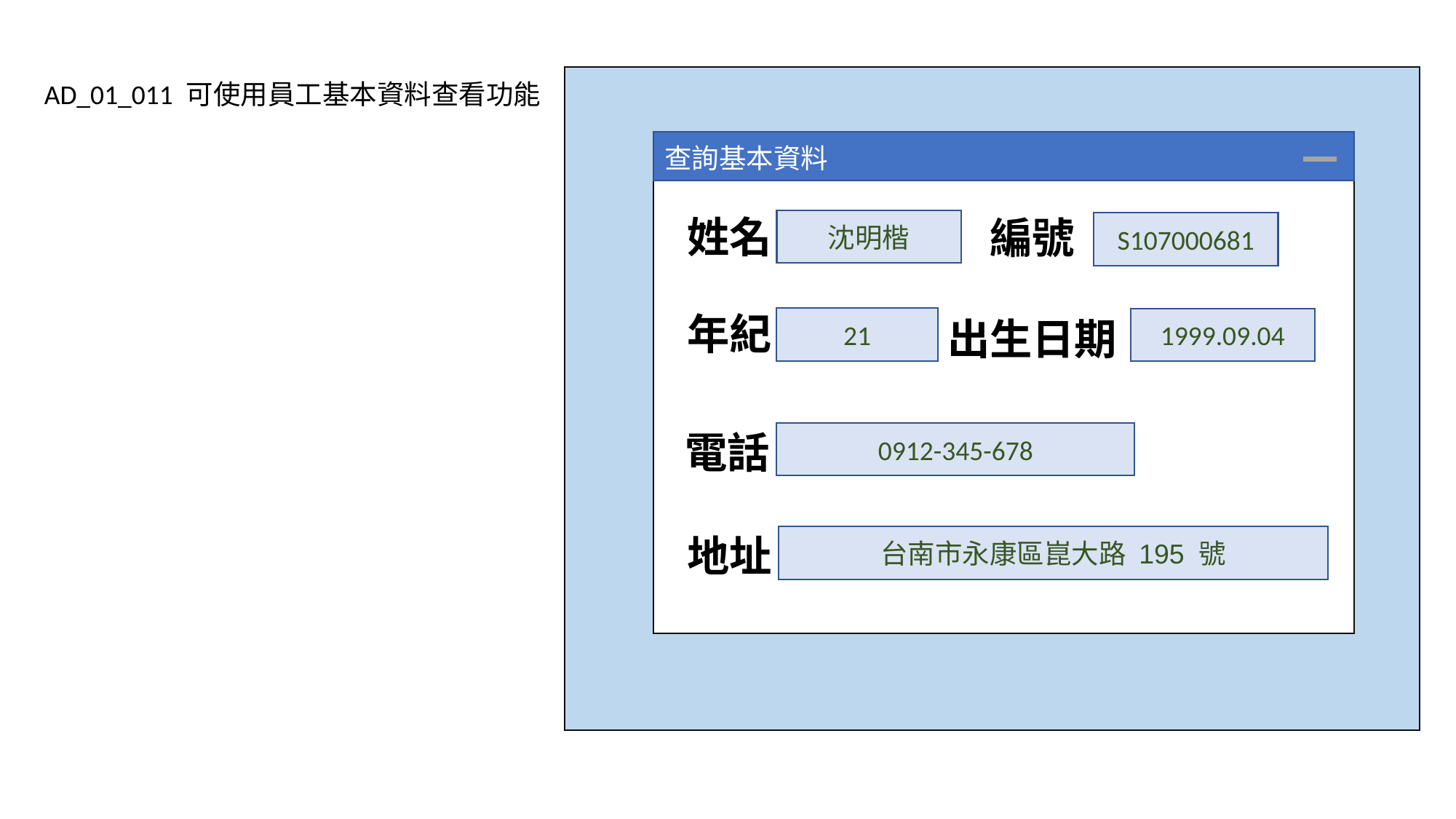

LG_01登入畫面1
AD_01_011 可使用員工基本資料查看功能

查詢基本資料
姓名
編號
沈明楷
S107000681
年紀
出生日期
21
1999.09.04
電話
0912-345-678
地址
台南市永康區崑大路 195 號